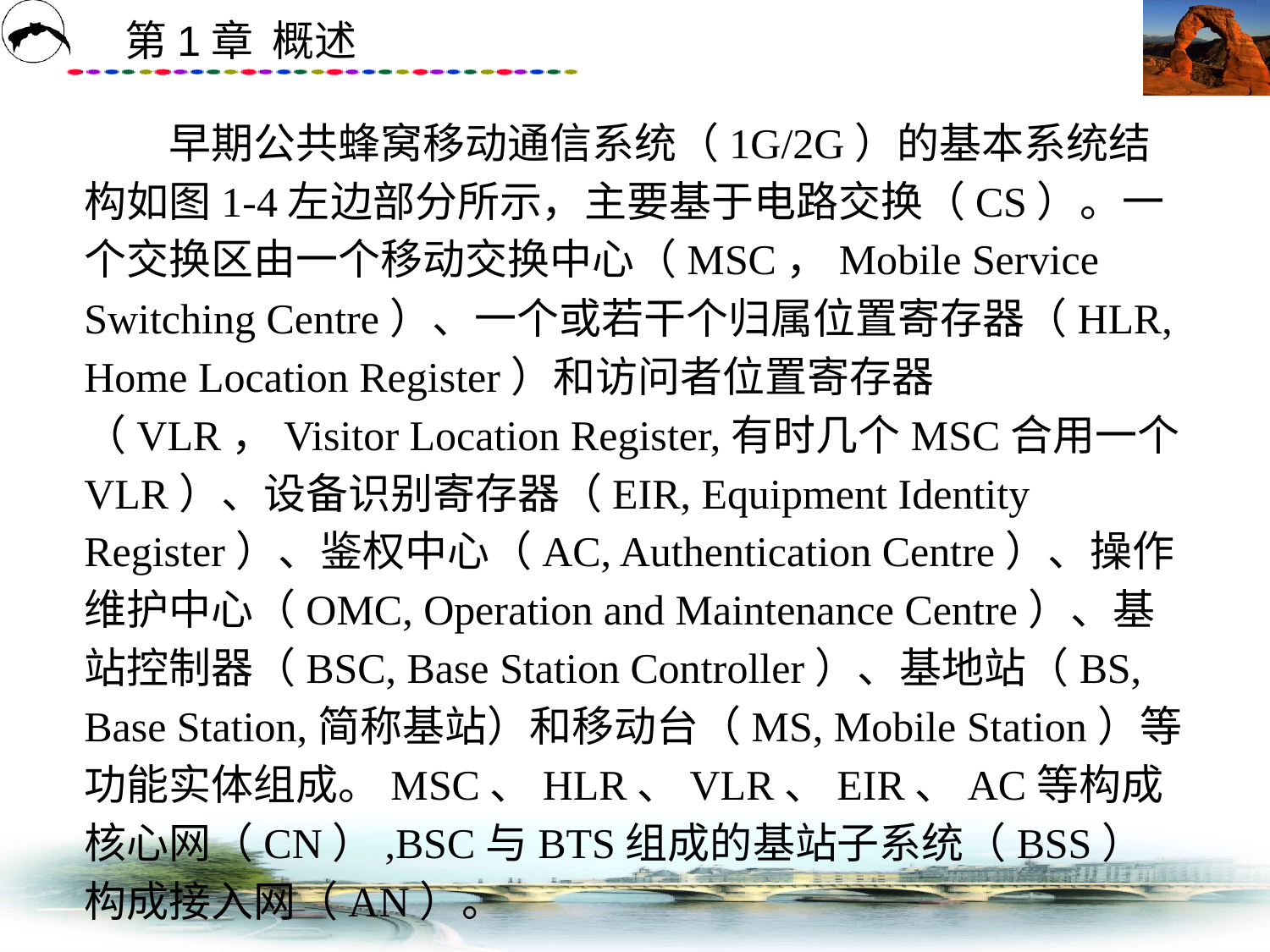

# 早期公共蜂窝移动通信系统（1G/2G）的基本系统结构如图1-4左边部分所示，主要基于电路交换（CS）。一个交换区由一个移动交换中心（MSC，Mobile Service Switching Centre）、一个或若干个归属位置寄存器（HLR, Home Location Register）和访问者位置寄存器（VLR，Visitor Location Register,有时几个MSC合用一个VLR）、设备识别寄存器（EIR, Equipment Identity Register）、鉴权中心（AC, Authentication Centre）、操作维护中心（OMC, Operation and Maintenance Centre）、基站控制器（BSC, Base Station Controller）、基地站（BS, Base Station,简称基站）和移动台（MS, Mobile Station）等功能实体组成。MSC、HLR、VLR、EIR、AC等构成核心网（CN）,BSC与BTS组成的基站子系统（BSS）构成接入网（AN）。